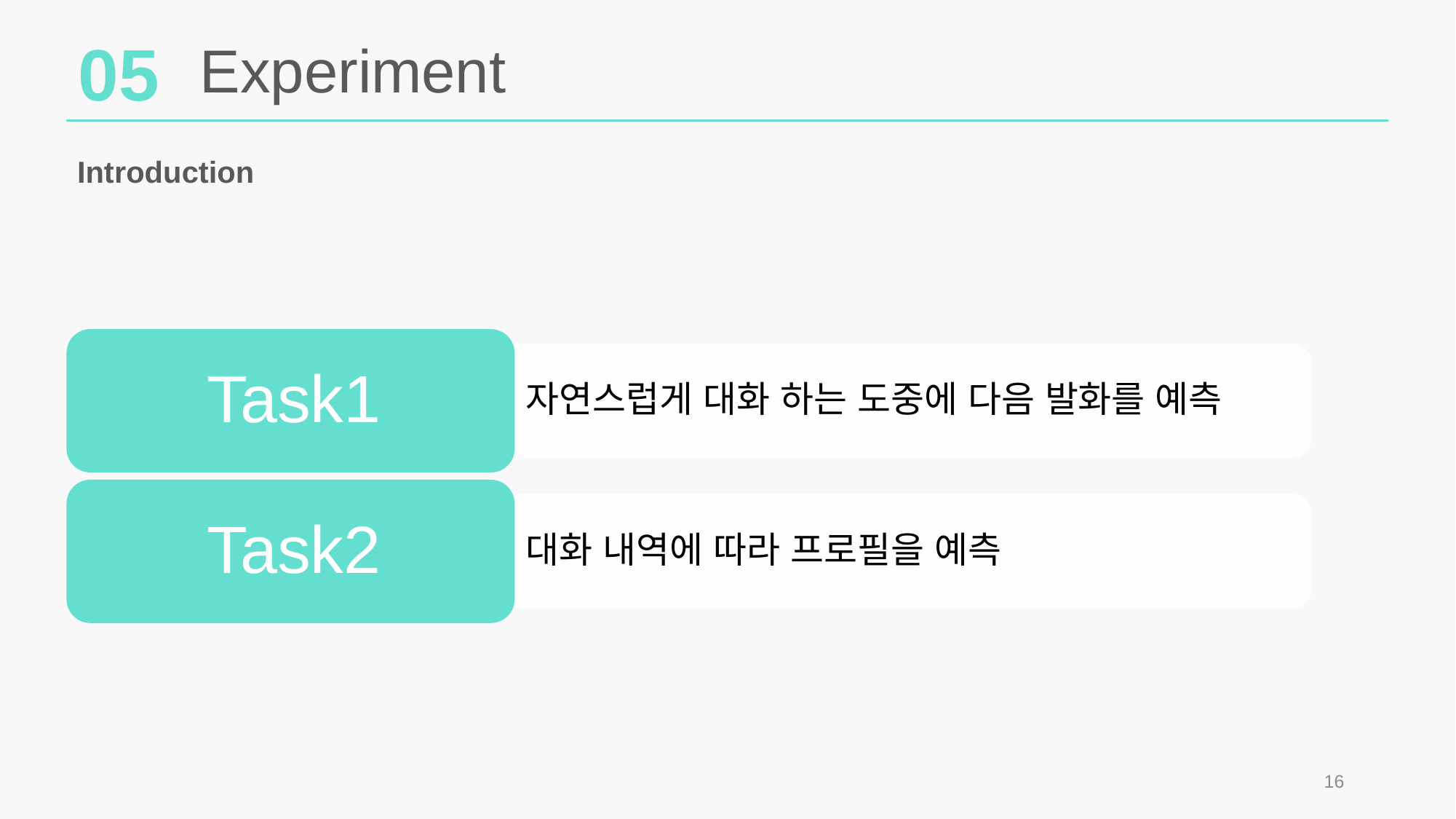

05
Experiment

Introduction
자연스럽게 대화 하는 도중에 다음 발화를 예측
Task1
대화 내역에 따라 프로필을 예측
Task2
16